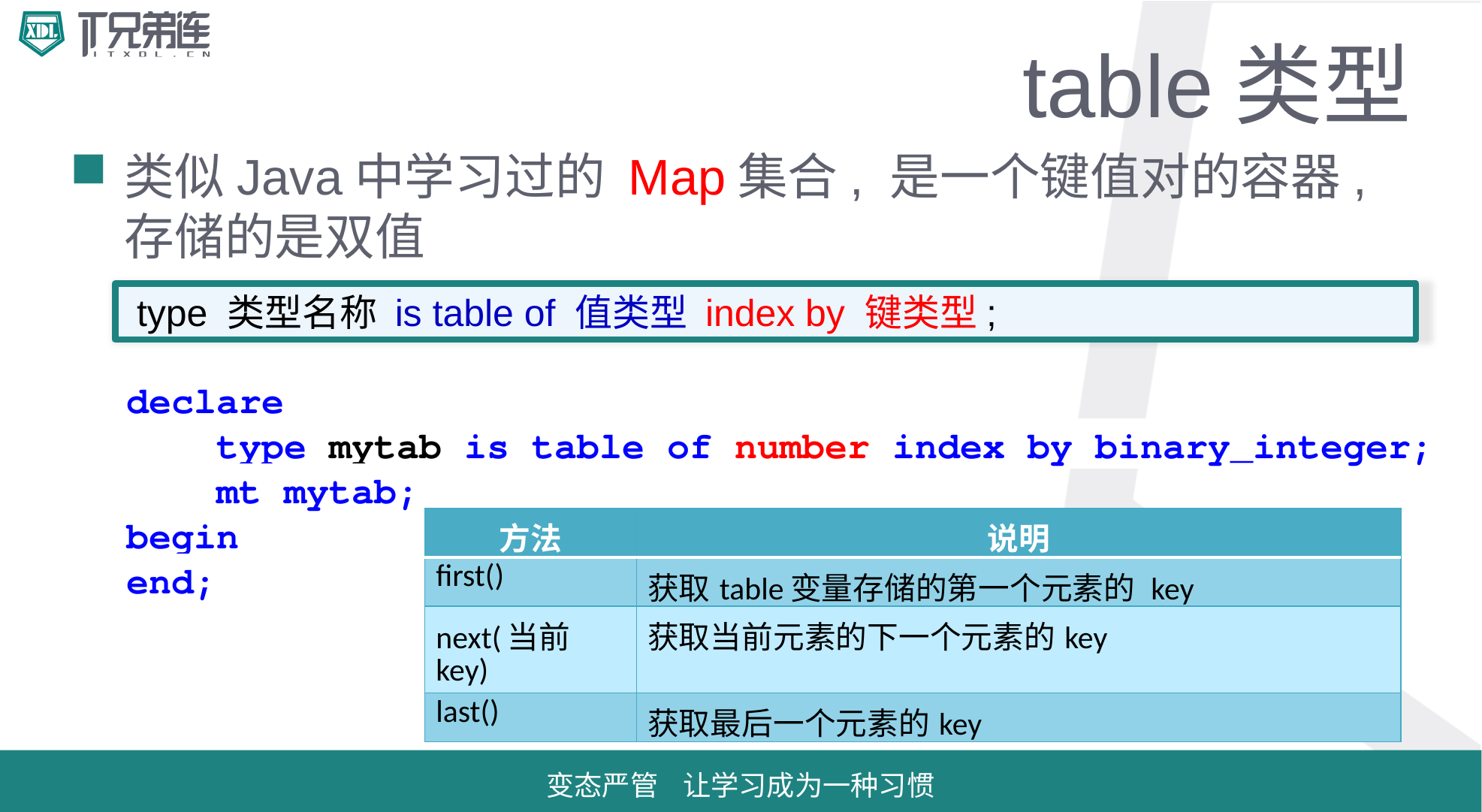

# table类型
类似Java中学习过的 Map集合, 是一个键值对的容器, 存储的是双值

 type 类型名称 is table of 值类型 index by 键类型;
declare    type mytab is table of number index by binary_integer;    mt mytab;begin
end;
| 方法 | 说明 |
| --- | --- |
| first() | 获取table变量存储的第一个元素的 key |
| next(当前key) | 获取当前元素的下一个元素的key |
| last() | 获取最后一个元素的key |